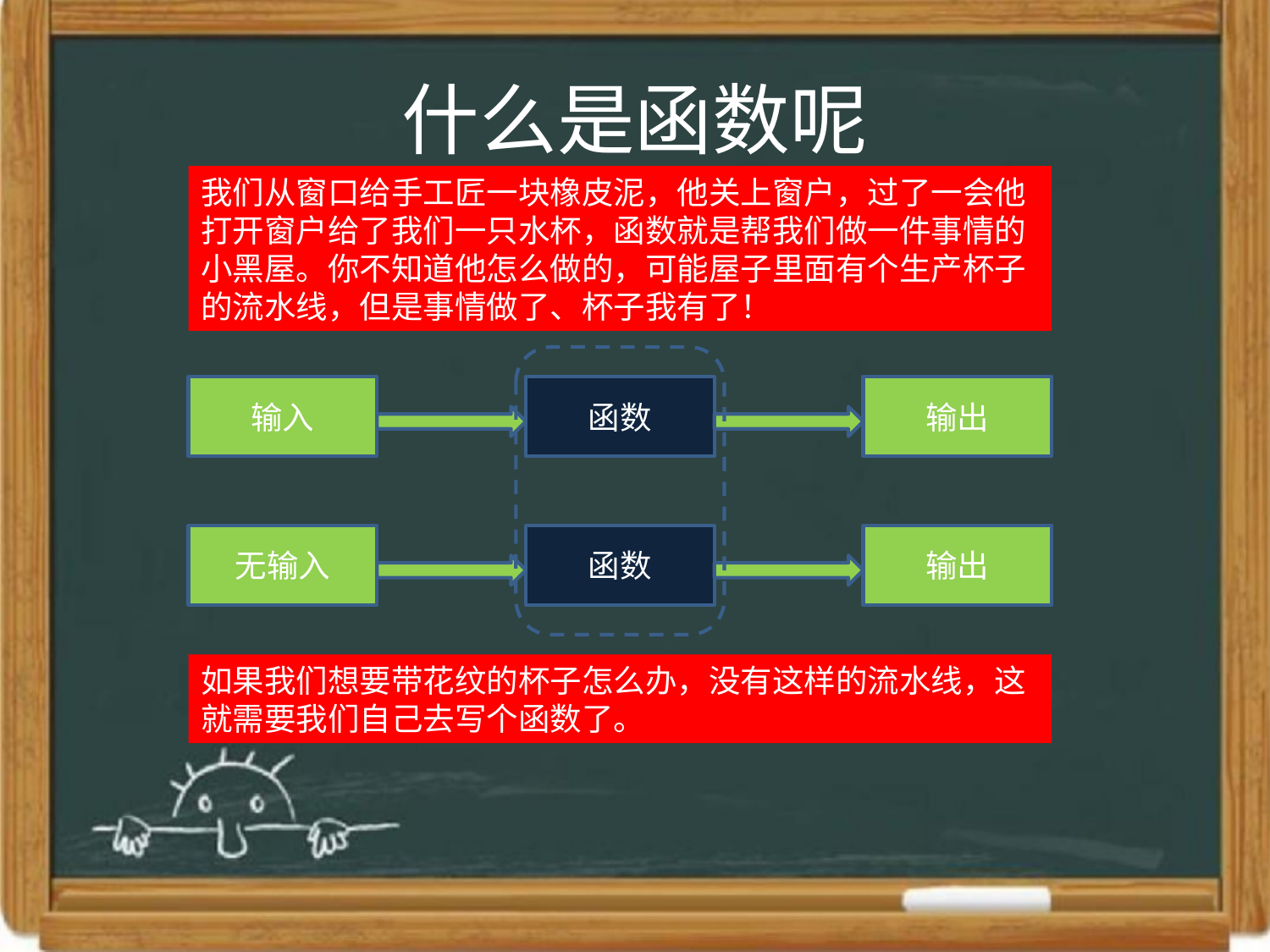

# 什么是函数呢
我们从窗口给手工匠一块橡皮泥，他关上窗户，过了一会他打开窗户给了我们一只水杯，函数就是帮我们做一件事情的小黑屋。你不知道他怎么做的，可能屋子里面有个生产杯子的流水线，但是事情做了、杯子我有了！

输入
函数
输出

无输入
函数
输出

如果我们想要带花纹的杯子怎么办，没有这样的流水线，这就需要我们自己去写个函数了。